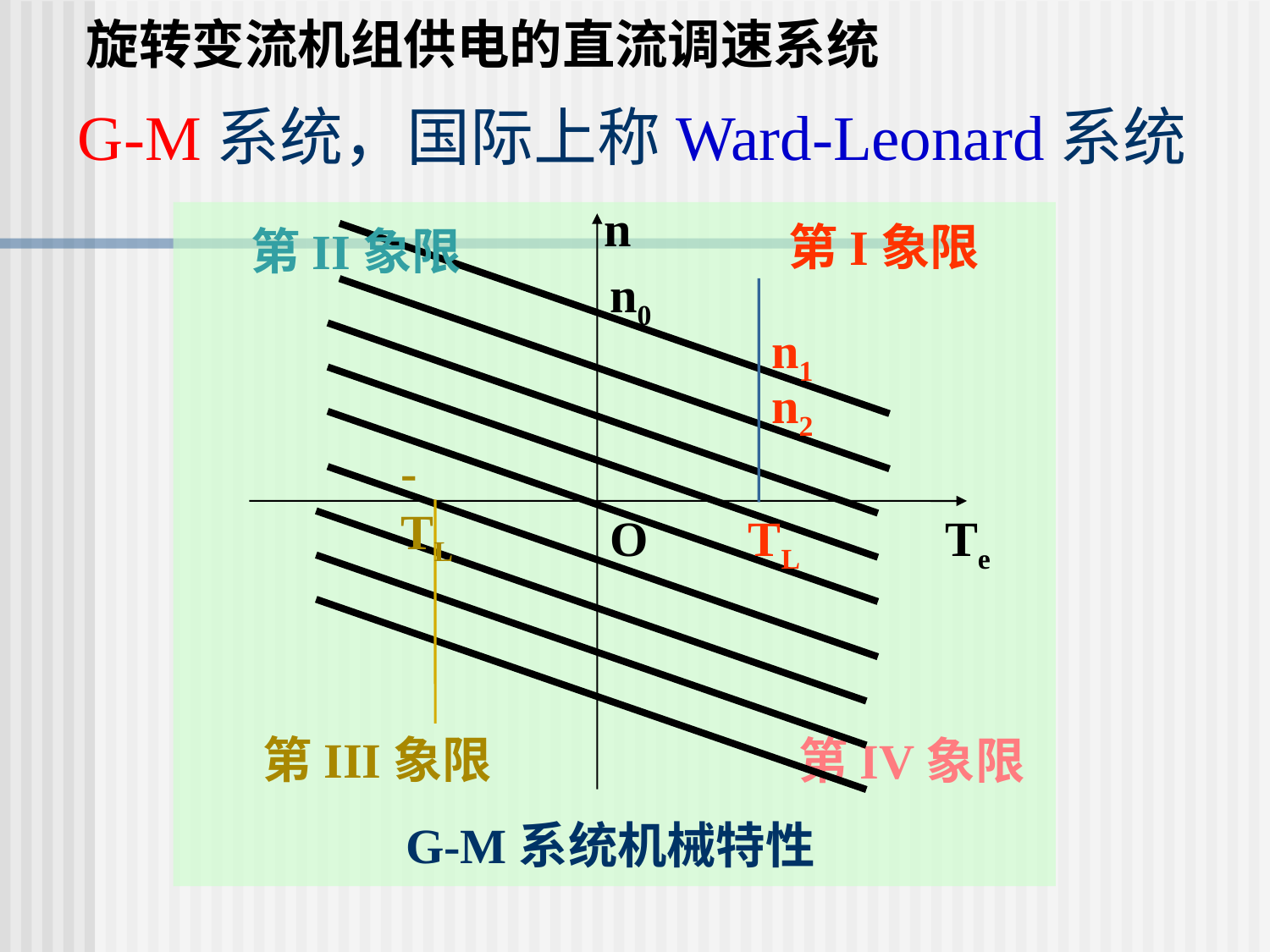

旋转变流机组供电的直流调速系统
# G-M系统，国际上称Ward-Leonard系统
n

第I象限

第II象限

n0

n1

n2

-TL

O
TL
Te

第III象限
第IV象限
G-M系统机械特性

9